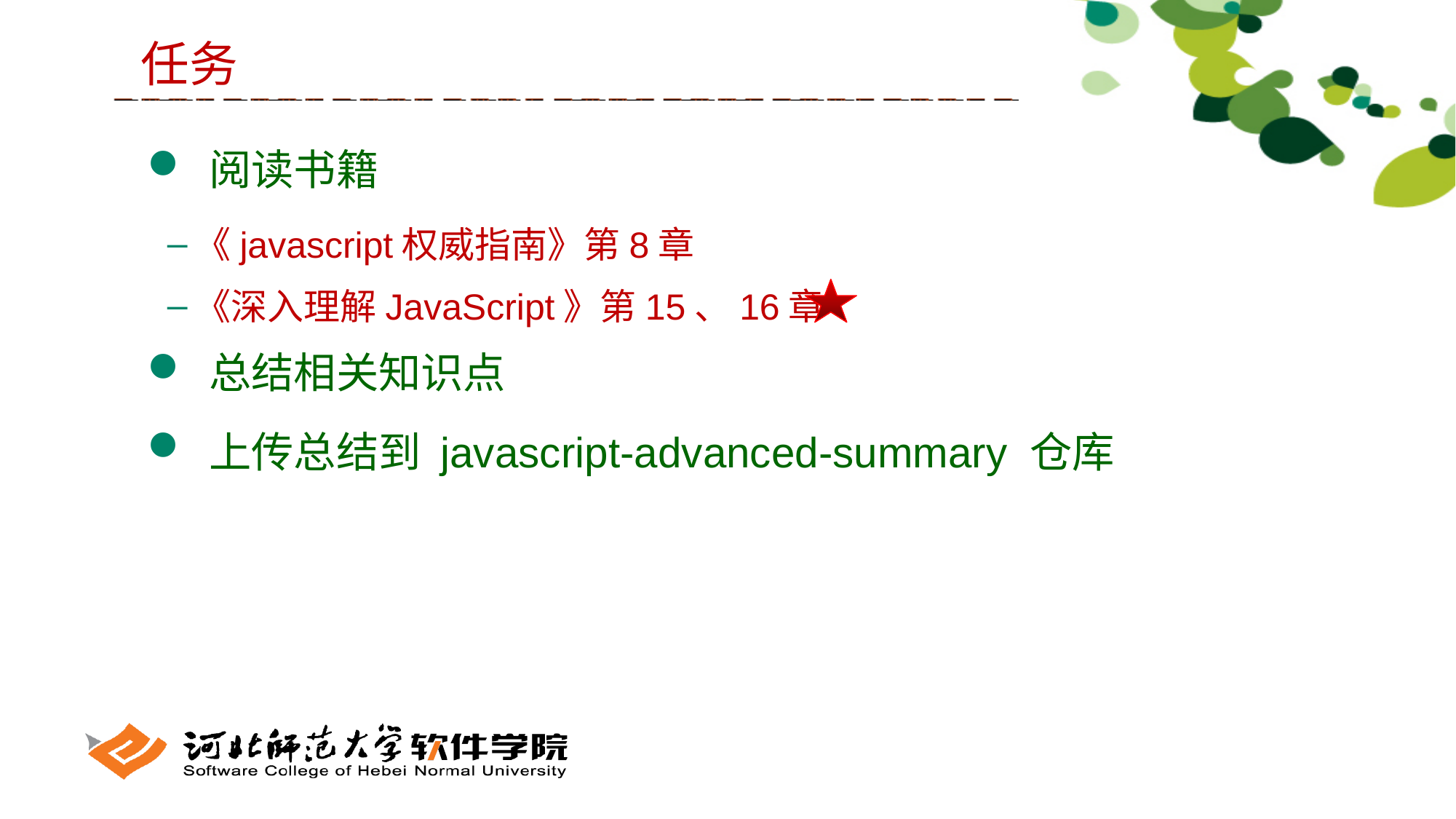

任务

 阅读书籍
《javascript权威指南》第8章
《深入理解JavaScript》第15、16章
 总结相关知识点
 上传总结到 javascript-advanced-summary 仓库